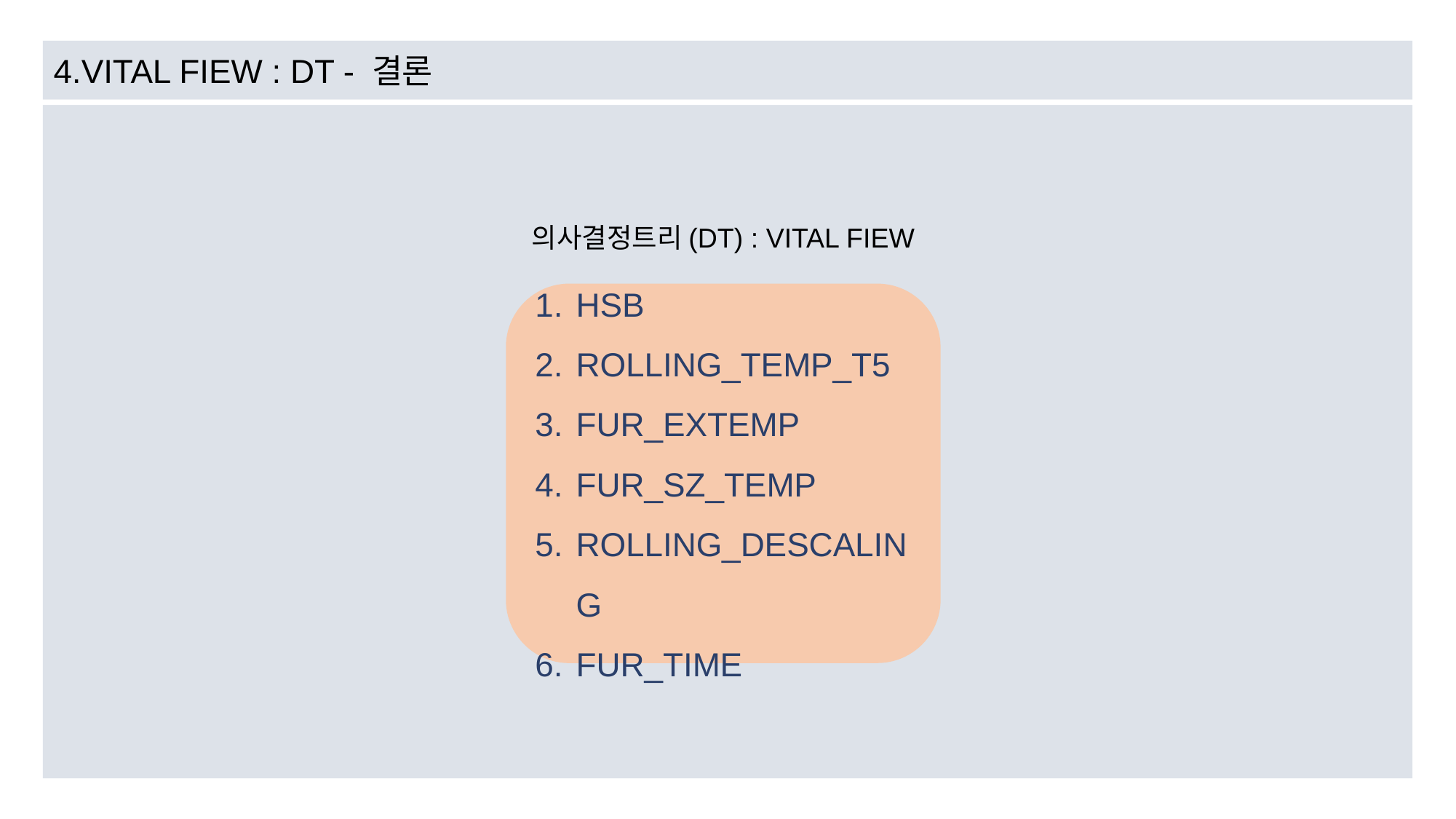

4.VITAL FIEW : DT - 결론

의사결정트리(DT) : VITAL FIEW
HSB
ROLLING_TEMP_T5
FUR_EXTEMP
FUR_SZ_TEMP
ROLLING_DESCALING
FUR_TIME